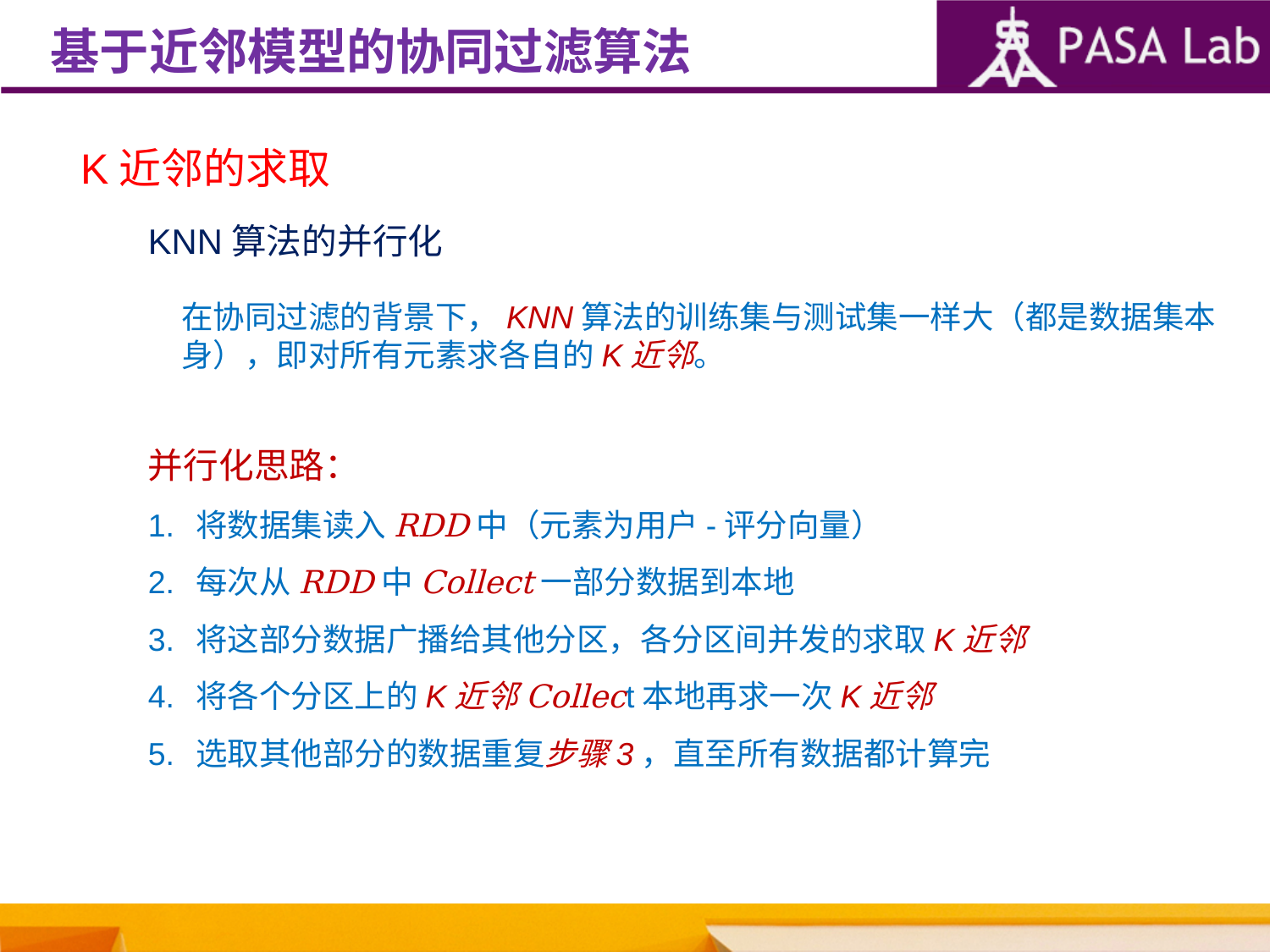

基于近邻模型的协同过滤算法
K近邻的求取
KNN算法的并行化
在协同过滤的背景下，KNN算法的训练集与测试集一样大（都是数据集本身），即对所有元素求各自的K近邻。
并行化思路：
将数据集读入RDD中（元素为用户-评分向量）
每次从RDD中Collect一部分数据到本地
将这部分数据广播给其他分区，各分区间并发的求取K近邻
将各个分区上的K近邻Collect本地再求一次K近邻
选取其他部分的数据重复步骤3，直至所有数据都计算完